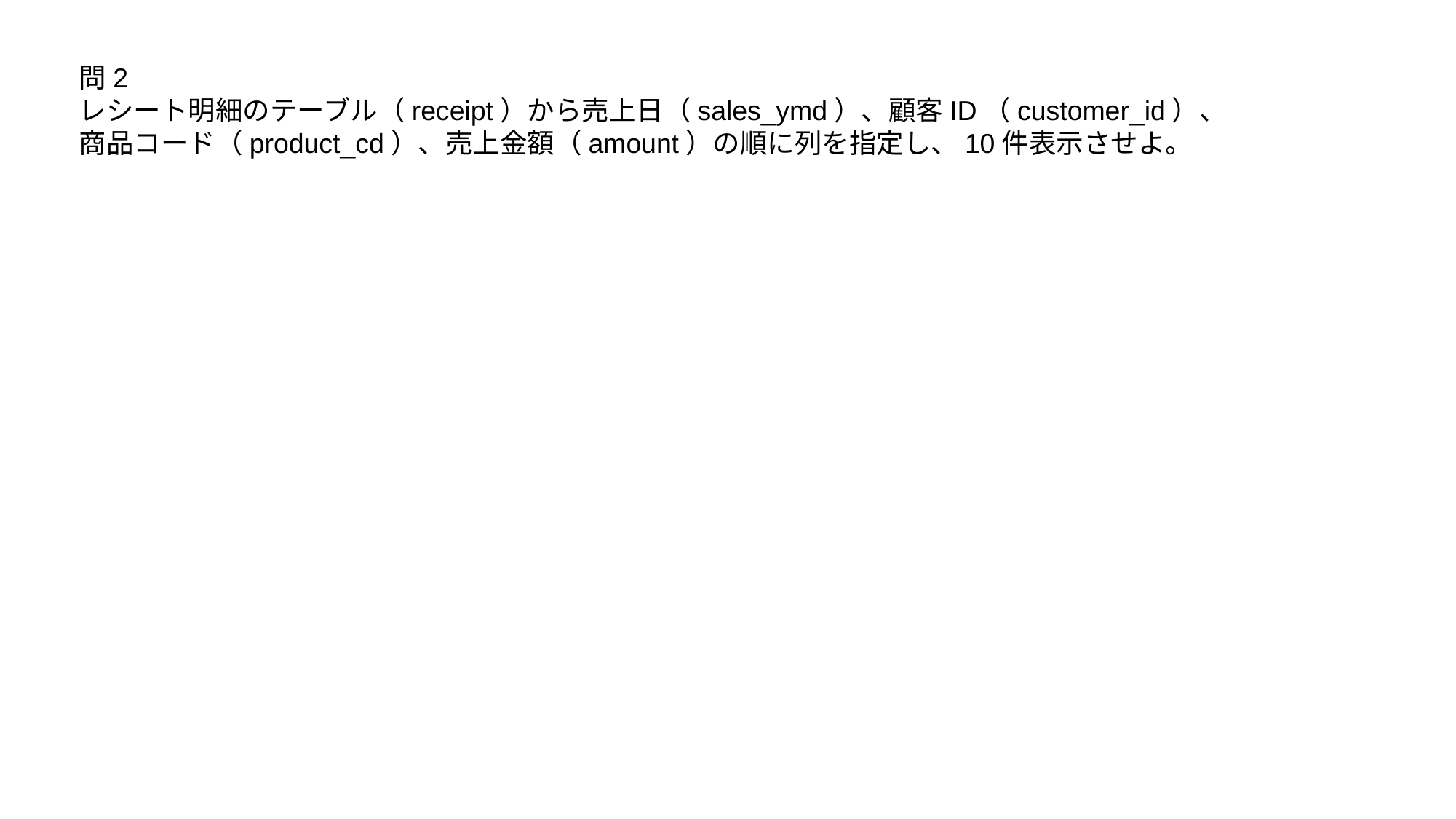

問2
レシート明細のテーブル（receipt）から売上日（sales_ymd）、顧客ID（customer_id）、
商品コード（product_cd）、売上金額（amount）の順に列を指定し、10件表示させよ。